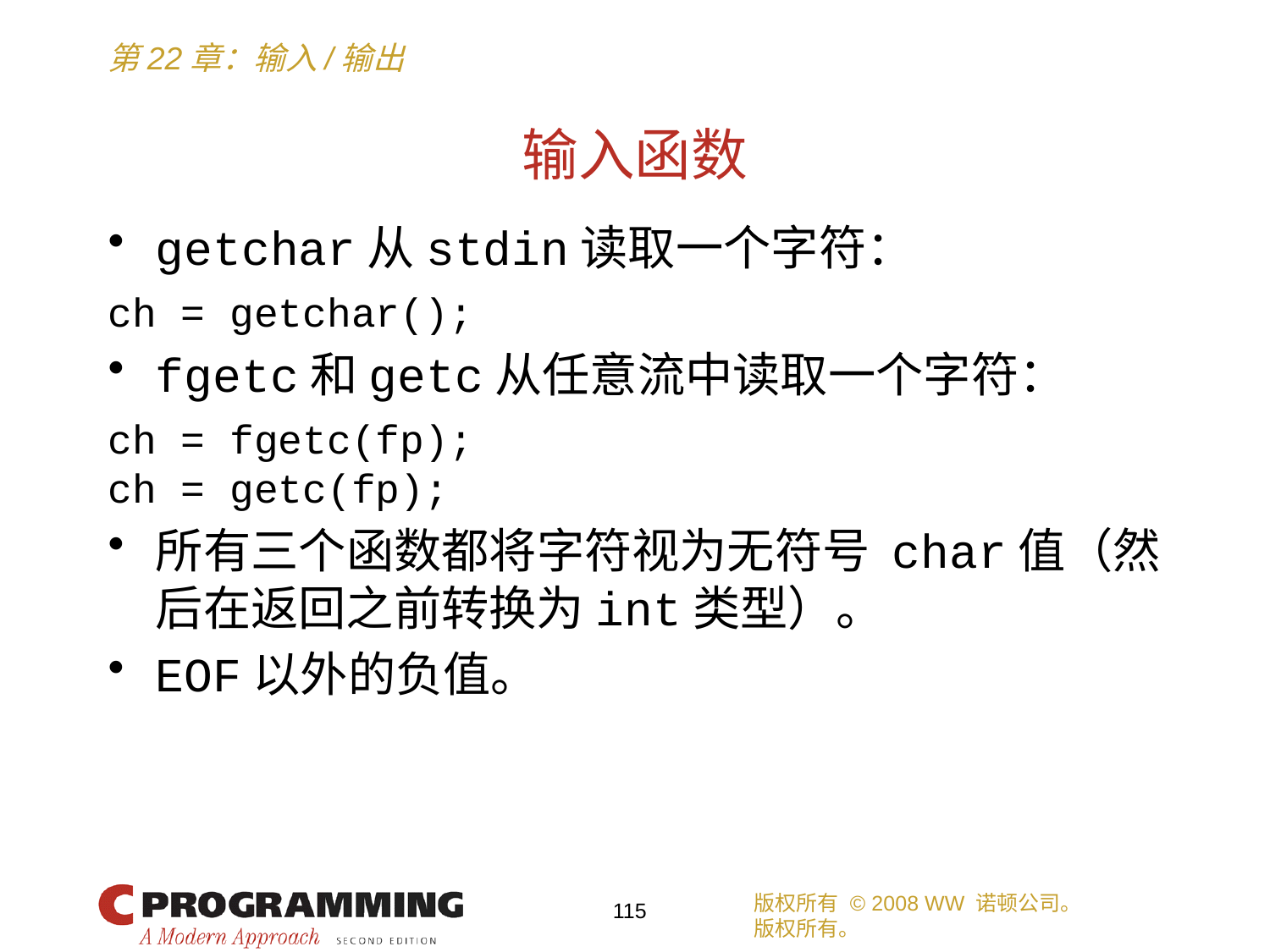

# 输入函数
getchar从stdin读取一个字符：
ch = getchar();
fgetc和getc从任意流中读取一个字符：
ch = fgetc(fp);
ch = getc(fp);
所有三个函数都将字符视为无符号 char值（然后在返回之前转换为int类型）。
EOF以外的负值。
版权所有 © 2008 WW 诺顿公司。
版权所有。
115